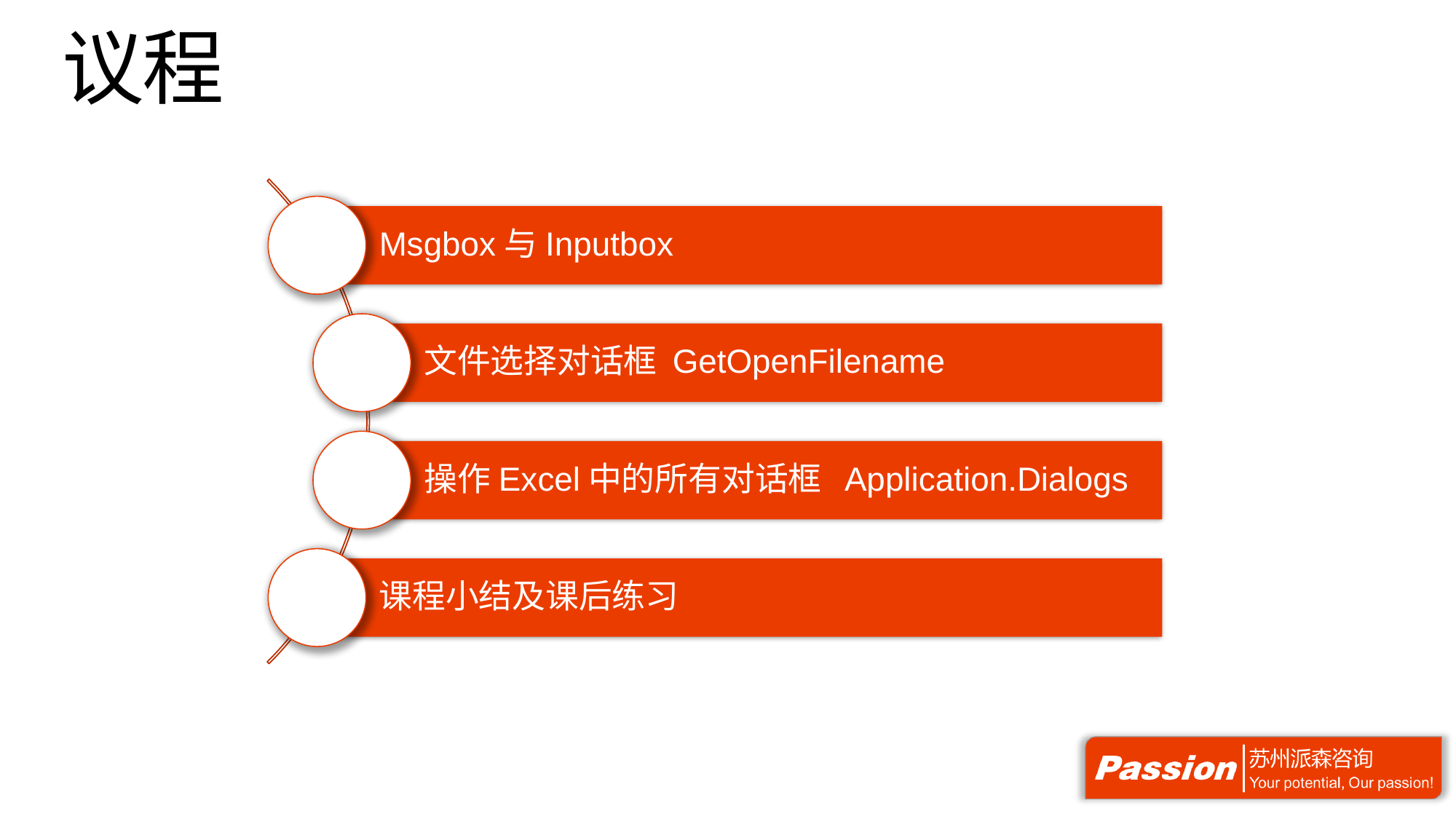

# 议程
Msgbox与Inputbox
文件选择对话框 GetOpenFilename
操作Excel中的所有对话框  Application.Dialogs
课程小结及课后练习